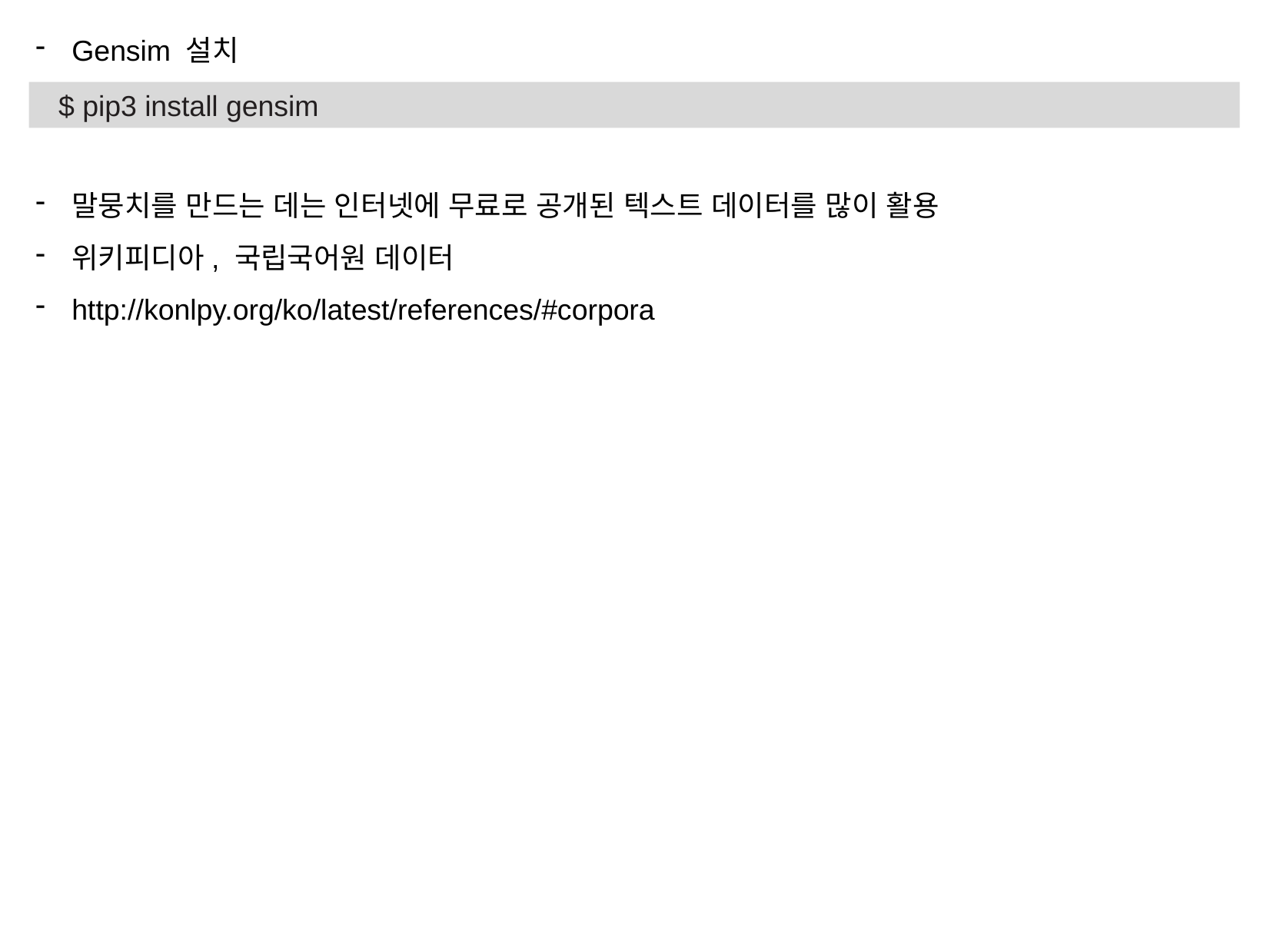

Gensim 설치

말뭉치를 만드는 데는 인터넷에 무료로 공개된 텍스트 데이터를 많이 활용
위키피디아, 국립국어원 데이터
http://konlpy.org/ko/latest/references/#corpora
$ pip3 install gensim